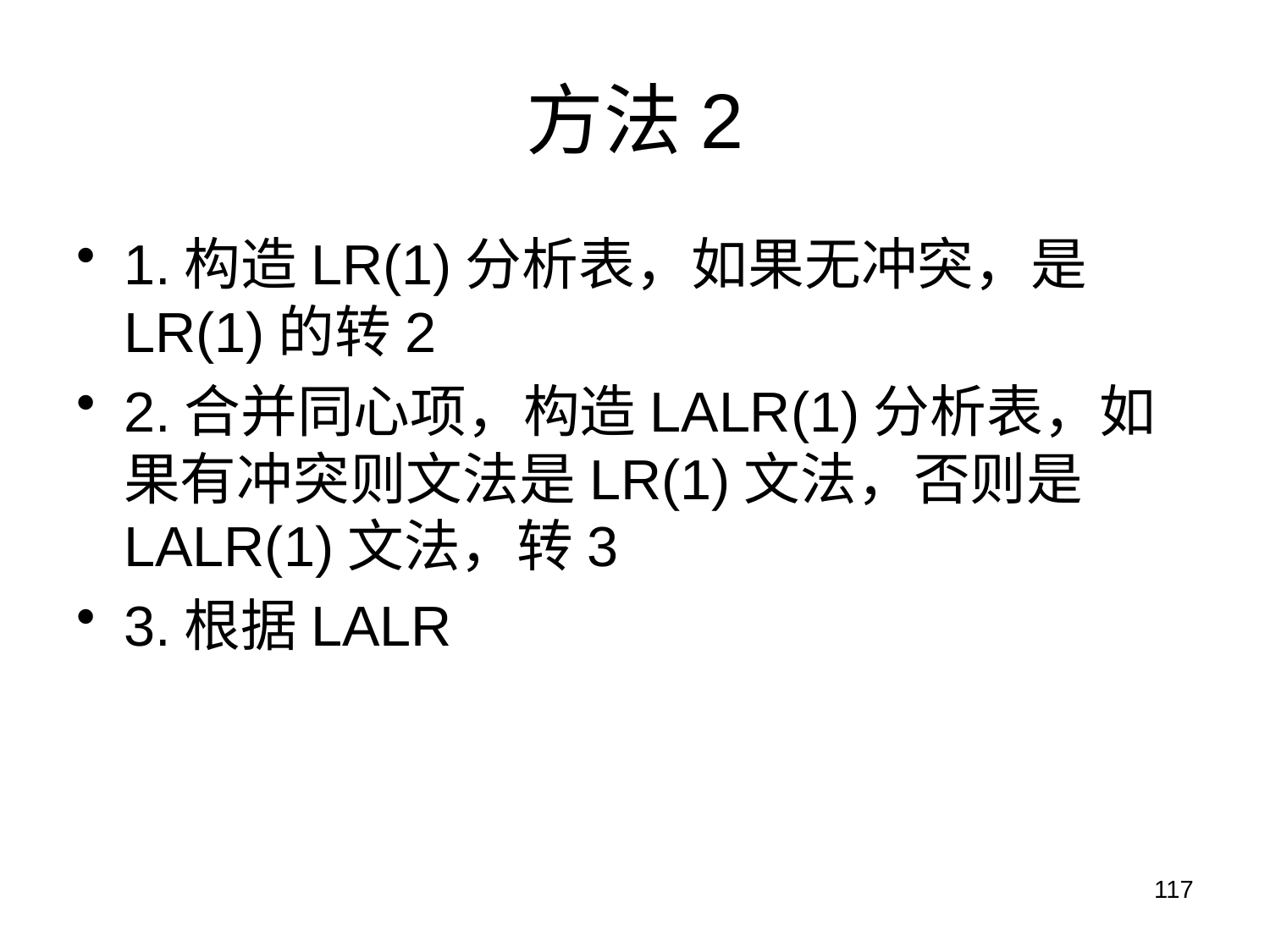

# 方法2
1.构造LR(1)分析表，如果无冲突，是LR(1)的转2
2.合并同心项，构造LALR(1)分析表，如果有冲突则文法是LR(1)文法，否则是LALR(1)文法，转3
3.根据LALR

117